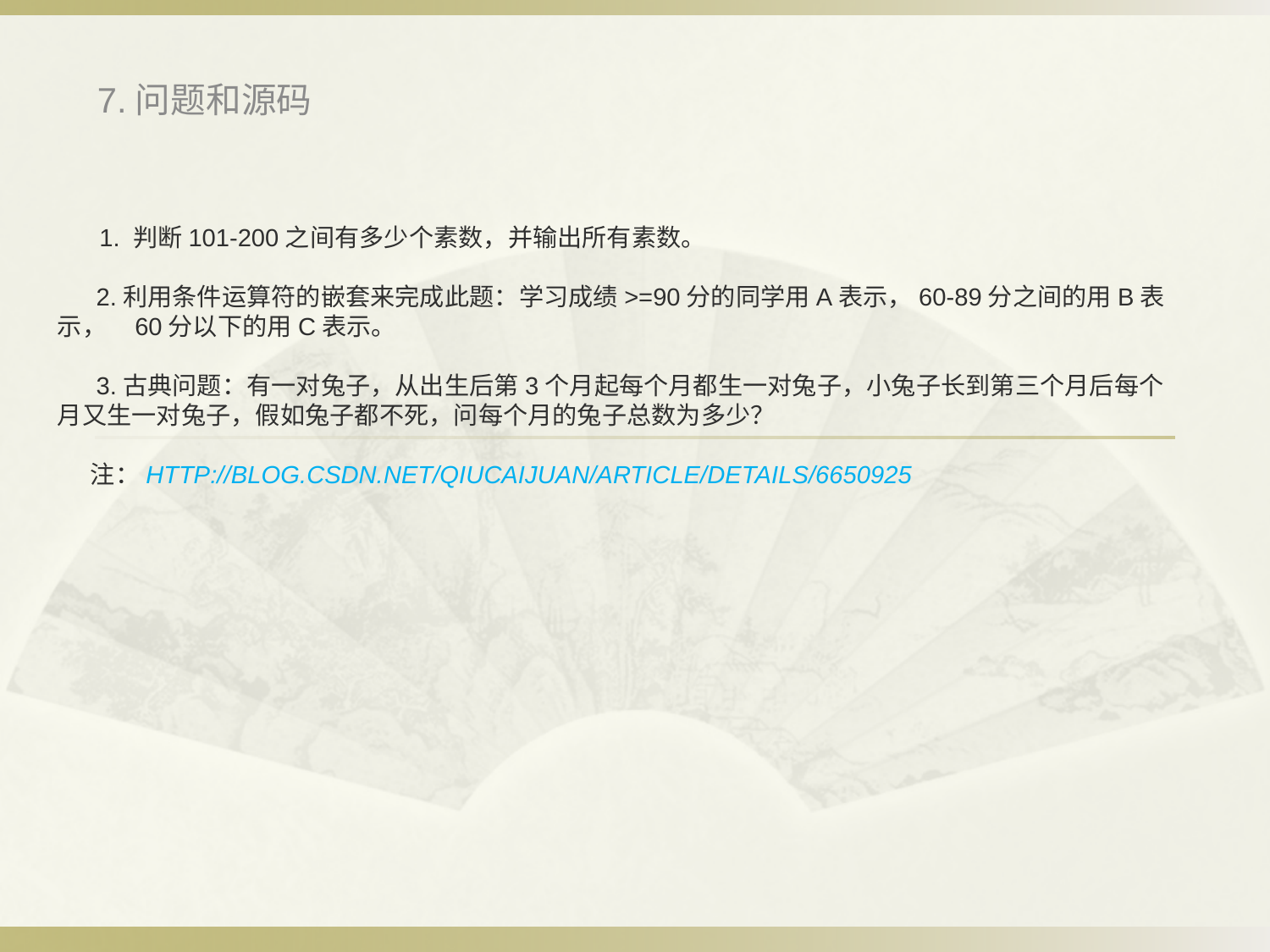

7.问题和源码
# 1. 判断101-200之间有多少个素数，并输出所有素数。  2.利用条件运算符的嵌套来完成此题：学习成绩>=90分的同学用A表示，60-89分之间的用B表示，    60分以下的用C表示。  3.古典问题：有一对兔子，从出生后第3个月起每个月都生一对兔子，小兔子长到第三个月后每个月又生一对兔子，假如兔子都不死，问每个月的兔子总数为多少？ 注：http://blog.csdn.net/qiucaijuan/article/details/6650925